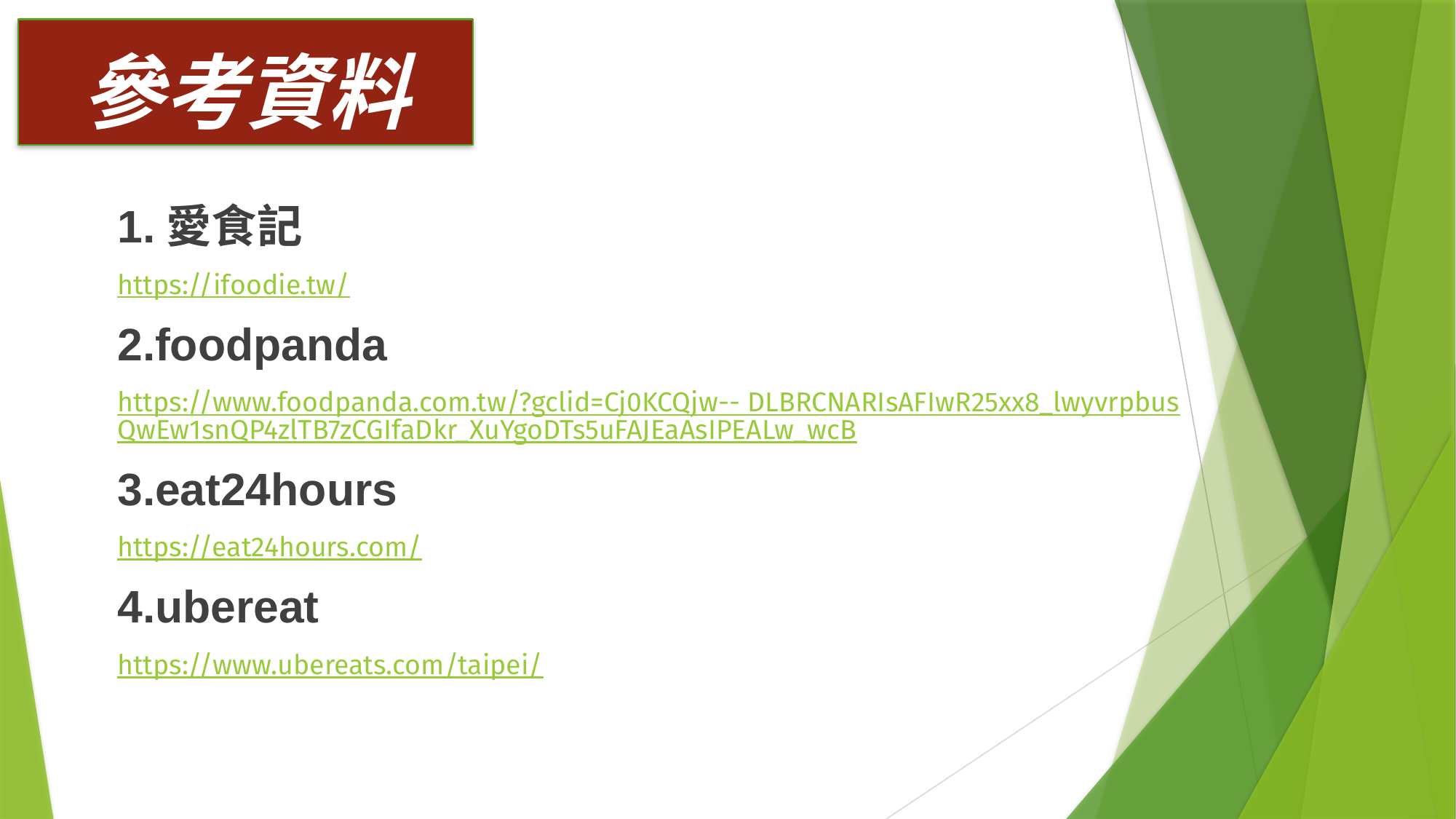

參考資料
1.愛食記
https://ifoodie.tw/
2.foodpanda
https://www.foodpanda.com.tw/?gclid=Cj0KCQjw-- DLBRCNARIsAFIwR25xx8_lwyvrpbusQwEw1snQP4zlTB7zCGIfaDkr_XuYgoDTs5uFAJEaAsIPEALw_wcB
3.eat24hours
https://eat24hours.com/
4.ubereat
https://www.ubereats.com/taipei/